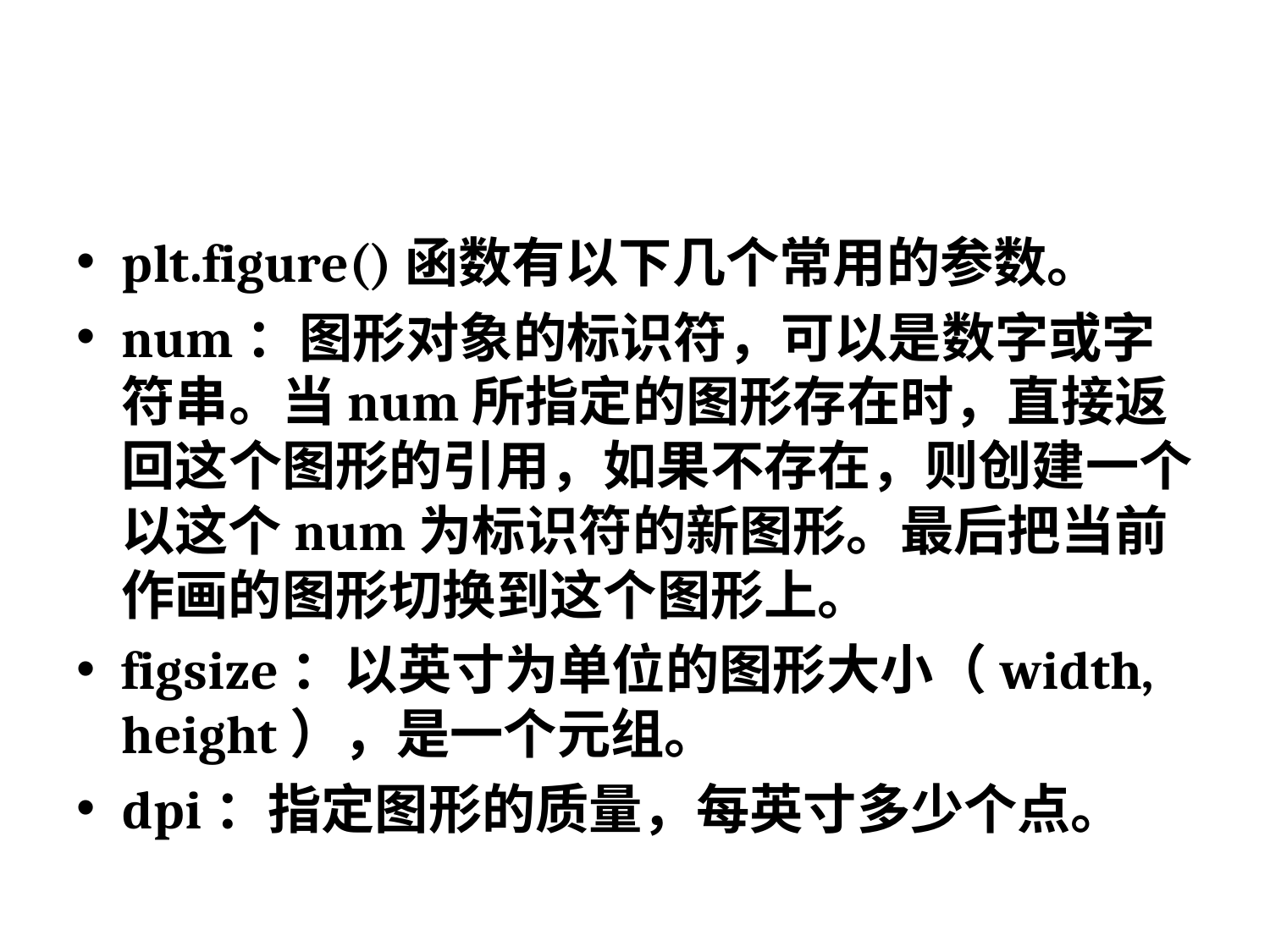

#
plt.figure()函数有以下几个常用的参数。
num：图形对象的标识符，可以是数字或字符串。当num所指定的图形存在时，直接返回这个图形的引用，如果不存在，则创建一个以这个num为标识符的新图形。最后把当前作画的图形切换到这个图形上。
figsize：以英寸为单位的图形大小（width, height），是一个元组。
dpi：指定图形的质量，每英寸多少个点。